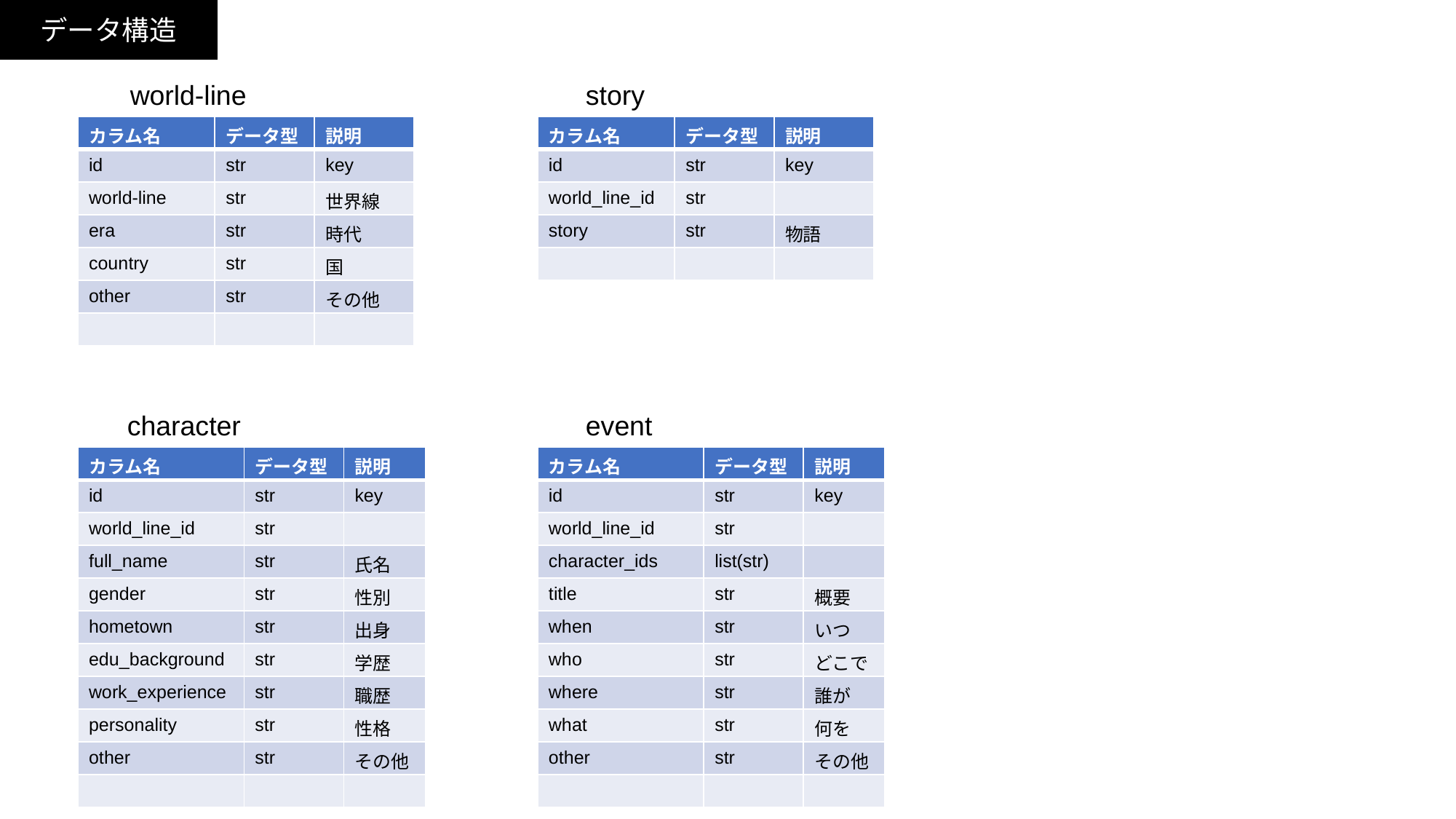

データ構造
world-line
story
| カラム名 | データ型 | 説明 |
| --- | --- | --- |
| id | str | key |
| world-line | str | 世界線 |
| era | str | 時代 |
| country | str | 国 |
| other | str | その他 |
|  |  |  |
| カラム名 | データ型 | 説明 |
| --- | --- | --- |
| id | str | key |
| world\_line\_id | str |  |
| story | str | 物語 |
|  |  |  |
character
event
| カラム名 | データ型 | 説明 |
| --- | --- | --- |
| id | str | key |
| world\_line\_id | str |  |
| full\_name | str | 氏名 |
| gender | str | 性別 |
| hometown | str | 出身 |
| edu\_background | str | 学歴 |
| work\_experience | str | 職歴 |
| personality | str | 性格 |
| other | str | その他 |
|  |  |  |
| カラム名 | データ型 | 説明 |
| --- | --- | --- |
| id | str | key |
| world\_line\_id | str |  |
| character\_ids | list(str) |  |
| title | str | 概要 |
| when | str | いつ |
| who | str | どこで |
| where | str | 誰が |
| what | str | 何を |
| other | str | その他 |
|  |  |  |